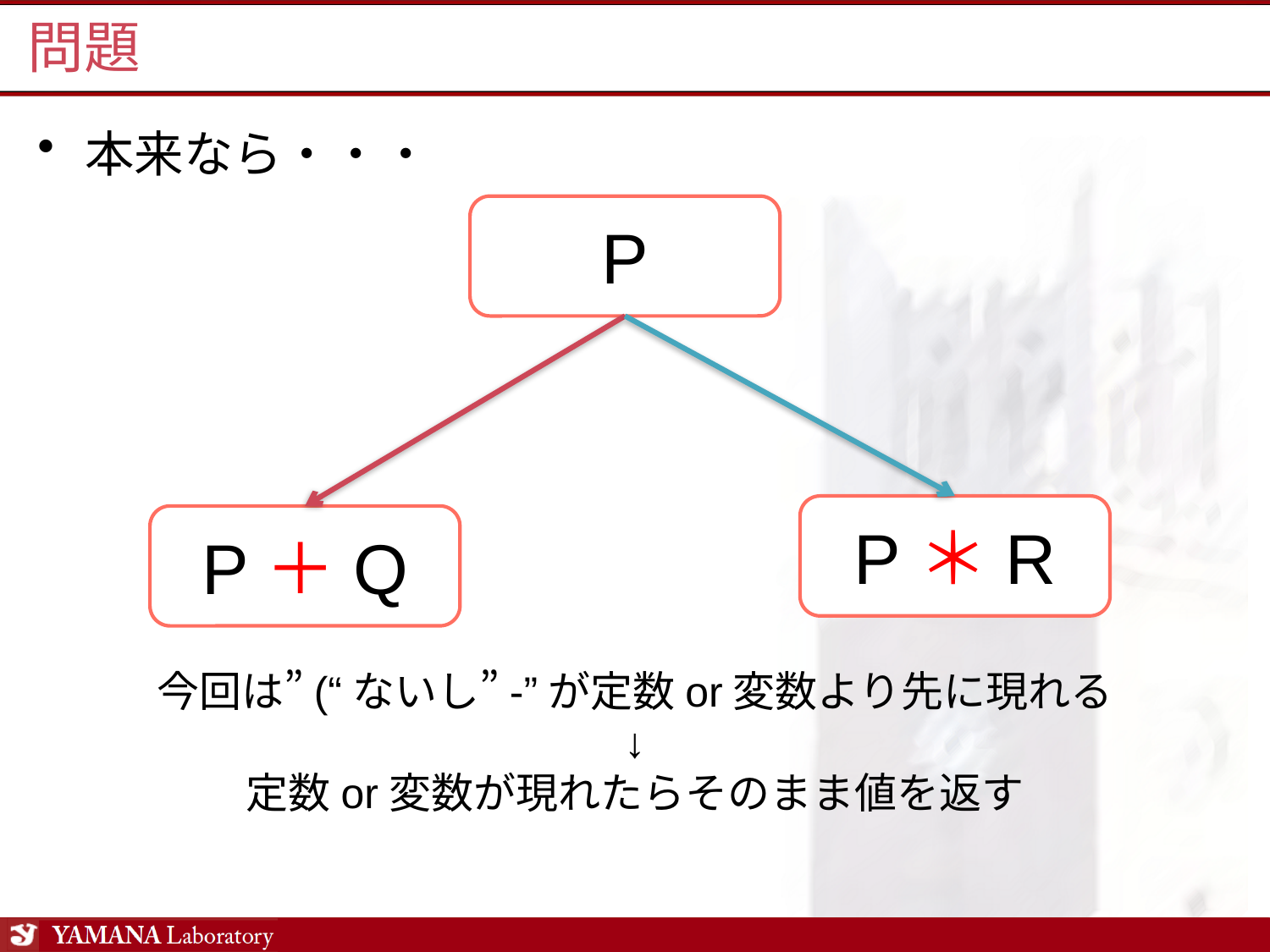

# 問題
本来なら・・・

P
P＊R
P＋Q
今回は”(“ないし”-”が定数or変数より先に現れる
↓
定数or変数が現れたらそのまま値を返す